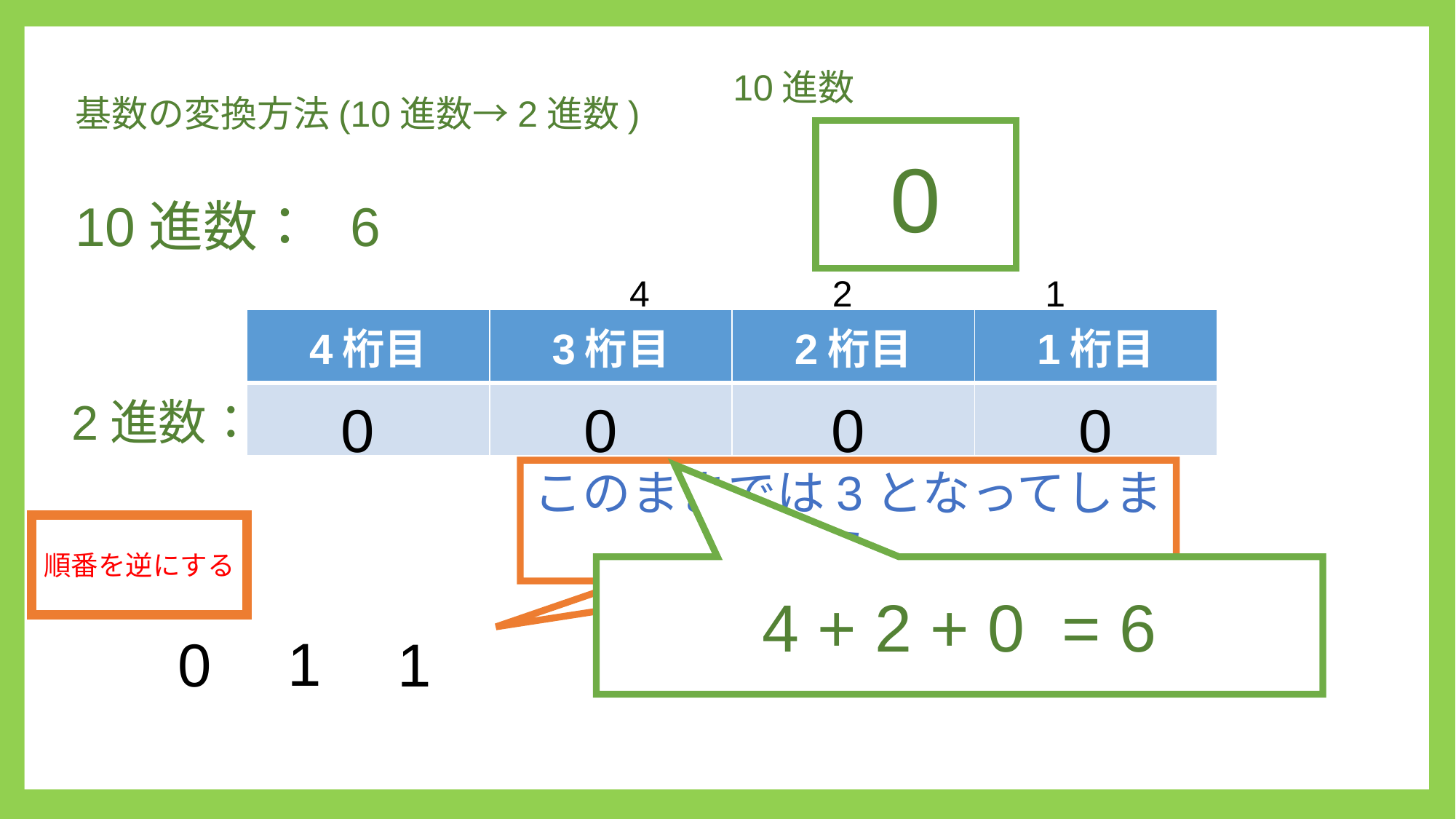

10進数
基数の変換方法(10進数→2進数)

0
10進数：  6
4                  2                   1
| 4桁目 | 3桁目 | 2桁目 | 1桁目 |
| --- | --- | --- | --- |
|  |  |  |  |
2進数：
0
0
0
0
このままでは3となってしまう
順番を逆にする
4 + 2 + 0  = 6
1
1
0